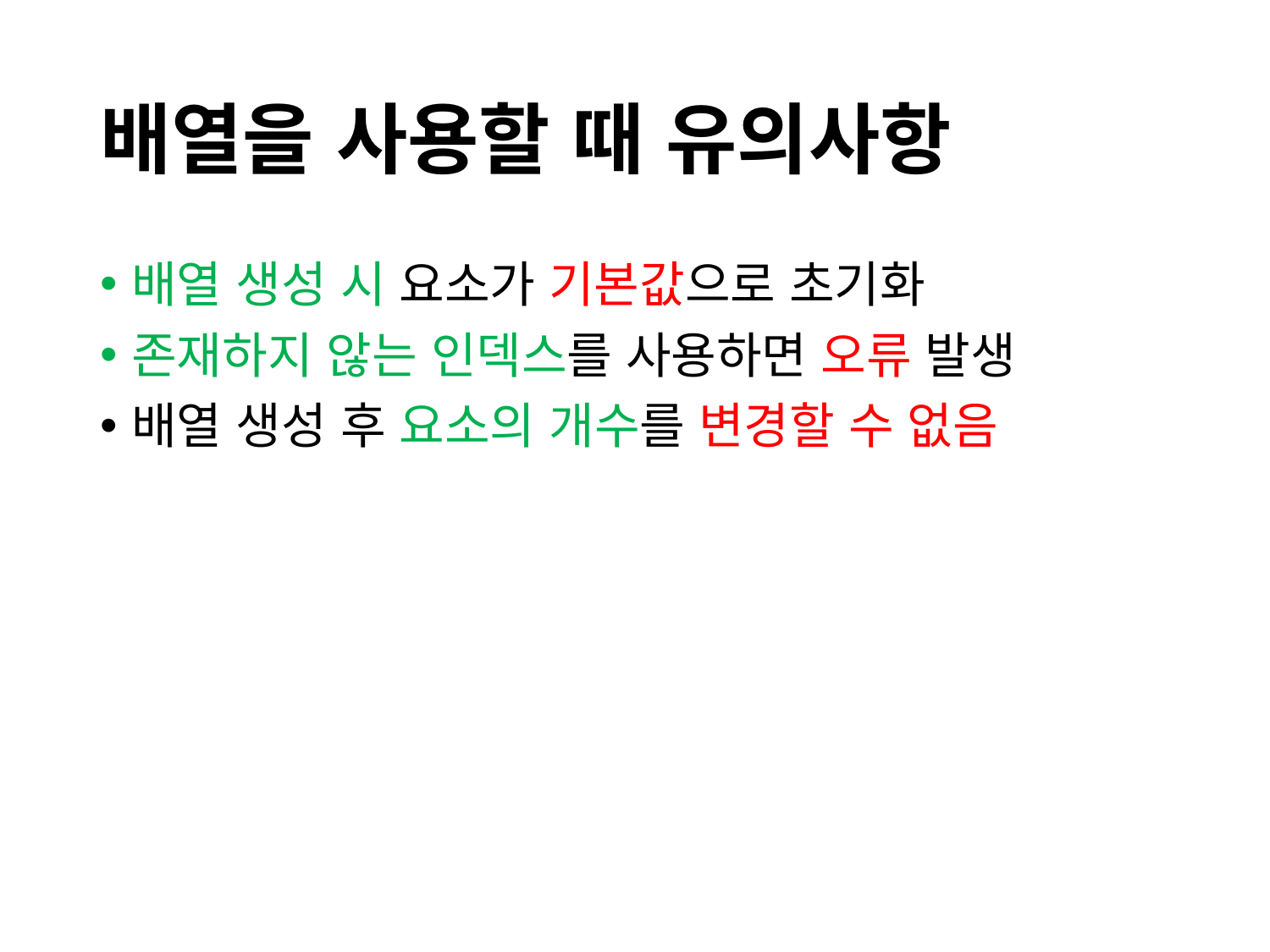

# 배열을 사용할 때 유의사항
배열 생성 시 요소가 기본값으로 초기화
존재하지 않는 인덱스를 사용하면 오류 발생
배열 생성 후 요소의 개수를 변경할 수 없음